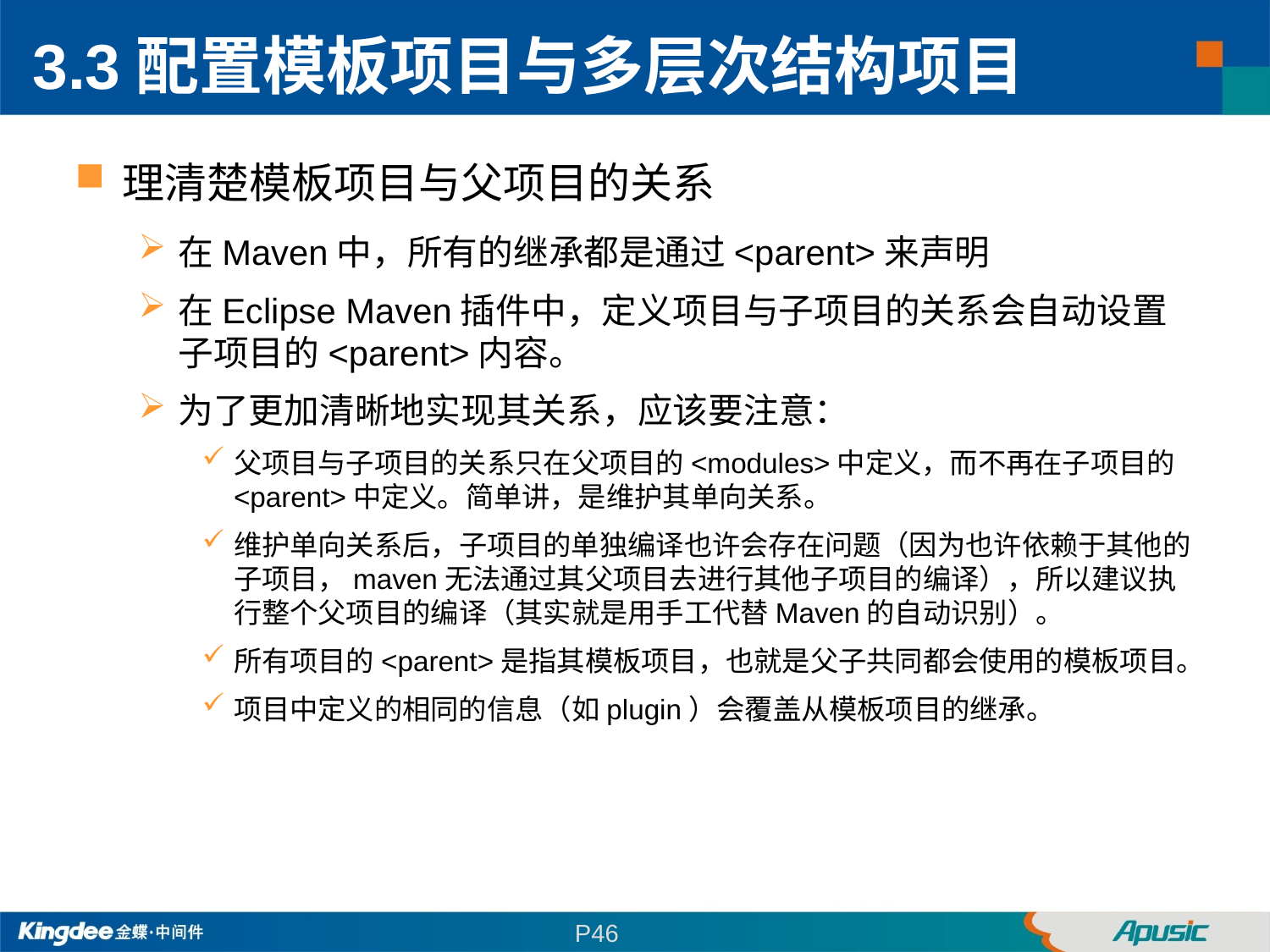

3.3配置模板项目与多层次结构项目
理清楚模板项目与父项目的关系
在Maven中，所有的继承都是通过<parent>来声明
在Eclipse Maven插件中，定义项目与子项目的关系会自动设置子项目的<parent>内容。
为了更加清晰地实现其关系，应该要注意：
父项目与子项目的关系只在父项目的<modules>中定义，而不再在子项目的<parent>中定义。简单讲，是维护其单向关系。
维护单向关系后，子项目的单独编译也许会存在问题（因为也许依赖于其他的子项目，maven无法通过其父项目去进行其他子项目的编译），所以建议执行整个父项目的编译（其实就是用手工代替Maven的自动识别）。
所有项目的<parent>是指其模板项目，也就是父子共同都会使用的模板项目。
项目中定义的相同的信息（如plugin）会覆盖从模板项目的继承。